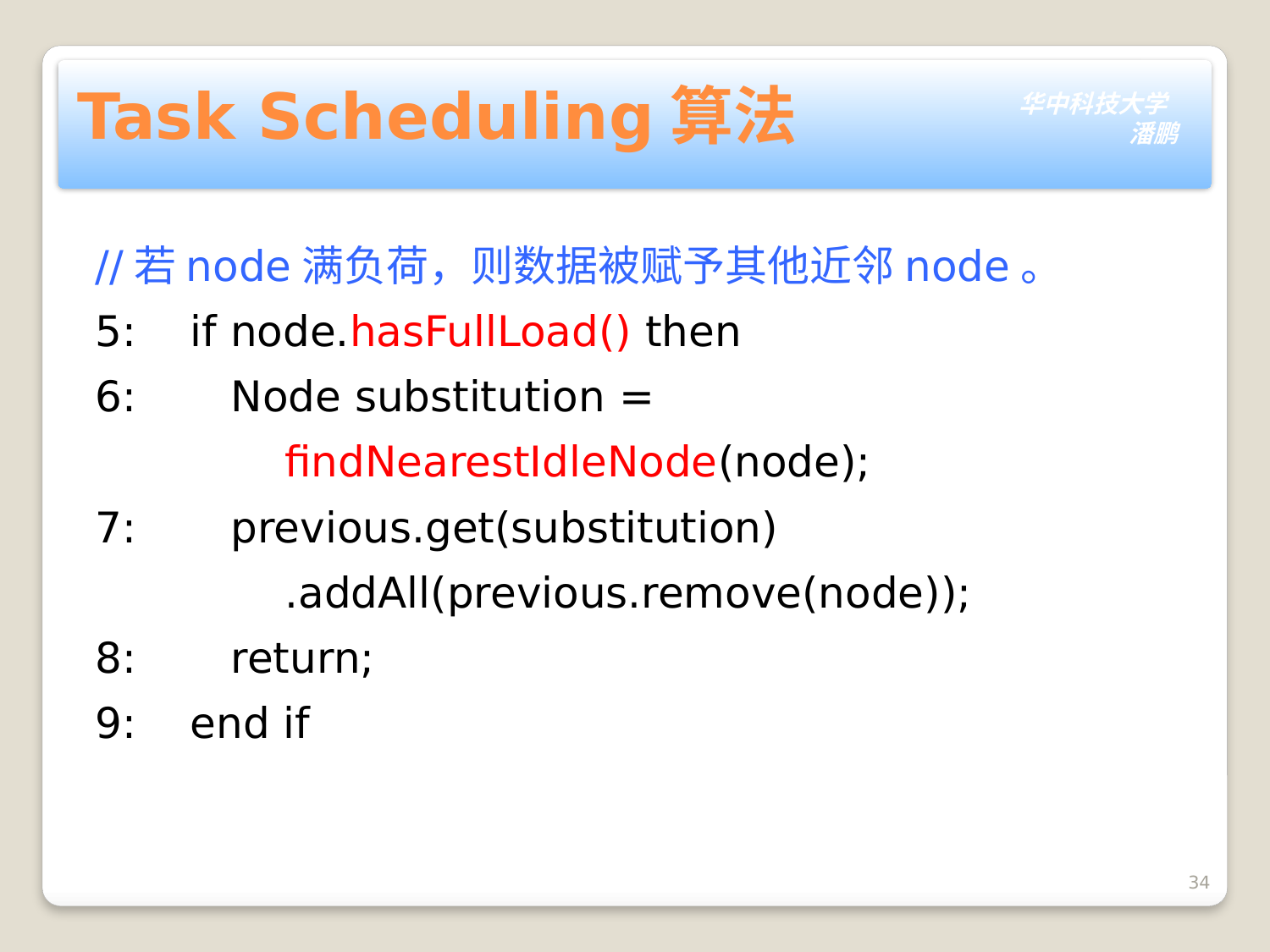

# Task Scheduling算法
//若node满负荷，则数据被赋予其他近邻node。
5:    if node.hasFullLoad() then
6:       Node substitution =
              findNearestIdleNode(node);
7:       previous.get(substitution)
              .addAll(previous.remove(node));
8:       return;
9:    end if
34